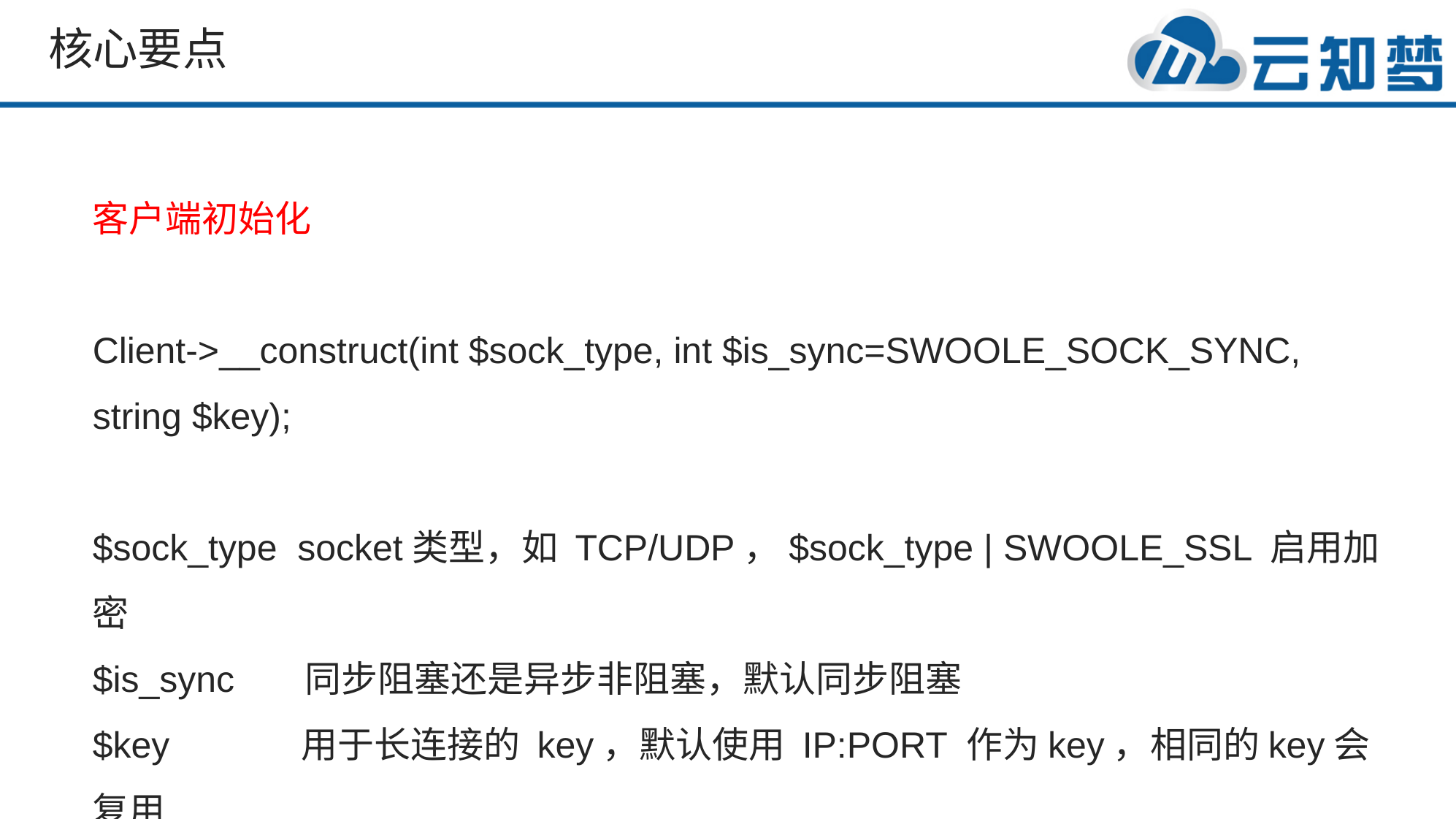

核心要点
客户端初始化

Client->__construct(int $sock_type, int $is_sync=SWOOLE_SOCK_SYNC, string $key);

$sock_type  socket类型，如 TCP/UDP，$sock_type | SWOOLE_SSL 启用加密
$is_sync      同步阻塞还是异步非阻塞，默认同步阻塞
$key            用于长连接的 key，默认使用 IP:PORT 作为key，相同的key会复用